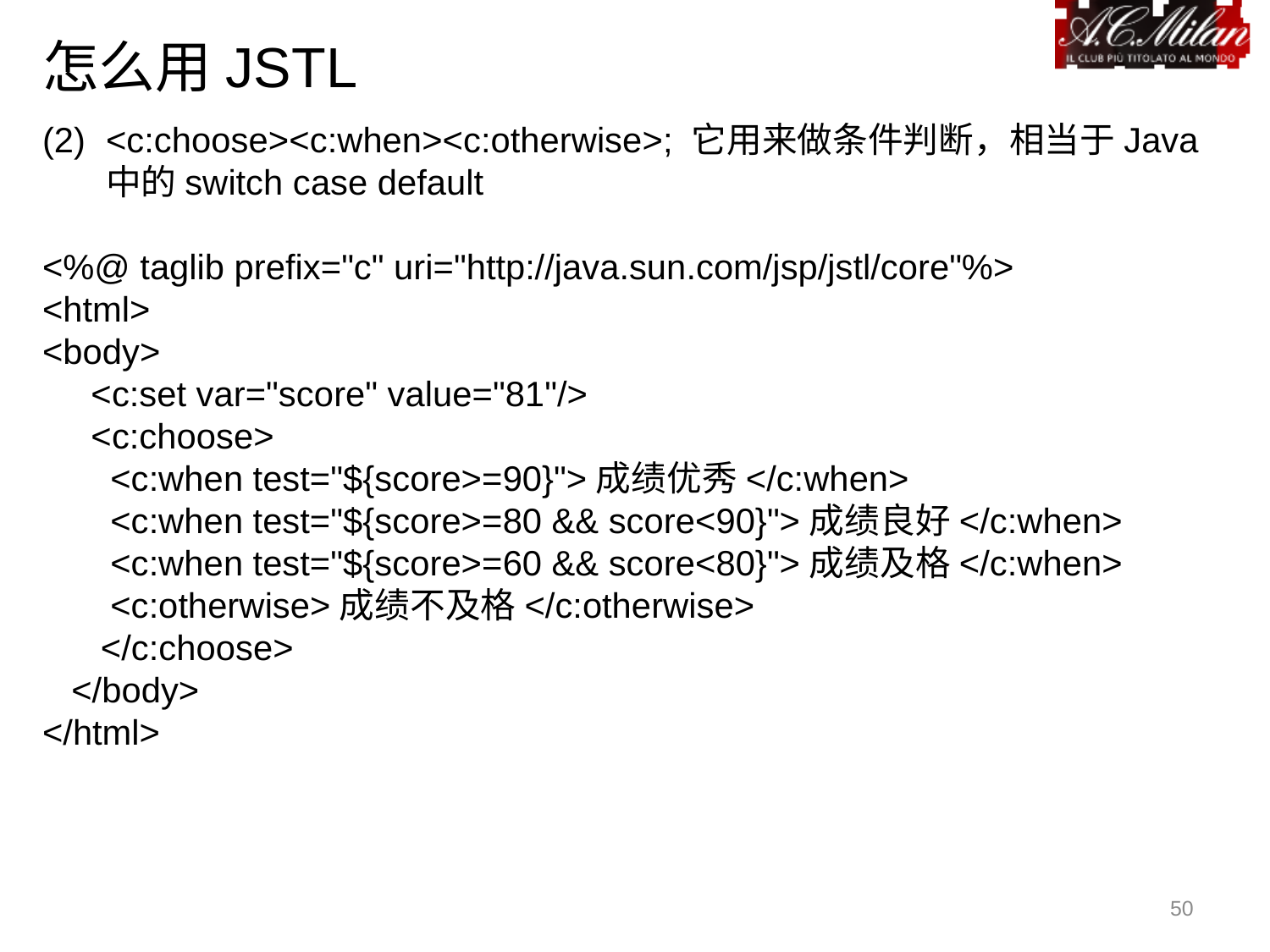

怎么用JSTL
<c:choose><c:when><c:otherwise>; 它用来做条件判断，相当于Java中的switch case default

<%@ taglib prefix="c" uri="http://java.sun.com/jsp/jstl/core"%>
<html>
<body>
     <c:set var="score" value="81"/>
     <c:choose>
       <c:when test="${score>=90}">成绩优秀</c:when>
       <c:when test="${score>=80 && score<90}">成绩良好</c:when>
       <c:when test="${score>=60 && score<80}">成绩及格</c:when>
       <c:otherwise>成绩不及格</c:otherwise>
      </c:choose>
   </body>
</html>
50